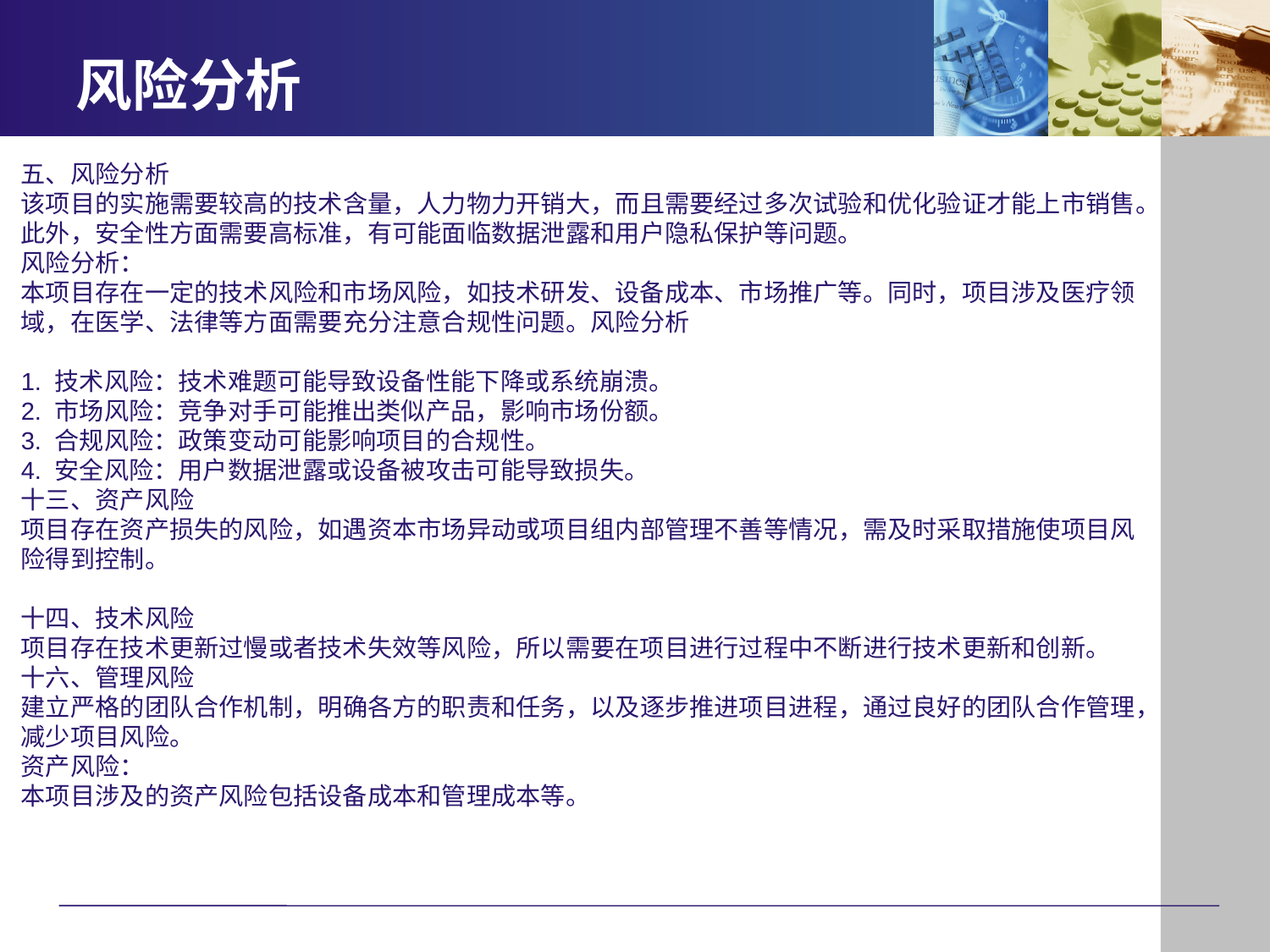

# 风险分析
五、风险分析
该项目的实施需要较高的技术含量，人力物力开销大，而且需要经过多次试验和优化验证才能上市销售。此外，安全性方面需要高标准，有可能面临数据泄露和用户隐私保护等问题。
风险分析：
本项目存在一定的技术风险和市场风险，如技术研发、设备成本、市场推广等。同时，项目涉及医疗领域，在医学、法律等方面需要充分注意合规性问题。风险分析

1. 技术风险：技术难题可能导致设备性能下降或系统崩溃。
2. 市场风险：竞争对手可能推出类似产品，影响市场份额。
3. 合规风险：政策变动可能影响项目的合规性。
4. 安全风险：用户数据泄露或设备被攻击可能导致损失。
十三、资产风险
项目存在资产损失的风险，如遇资本市场异动或项目组内部管理不善等情况，需及时采取措施使项目风险得到控制。

十四、技术风险
项目存在技术更新过慢或者技术失效等风险，所以需要在项目进行过程中不断进行技术更新和创新。
十六、管理风险
建立严格的团队合作机制，明确各方的职责和任务，以及逐步推进项目进程，通过良好的团队合作管理，减少项目风险。
资产风险：
本项目涉及的资产风险包括设备成本和管理成本等。